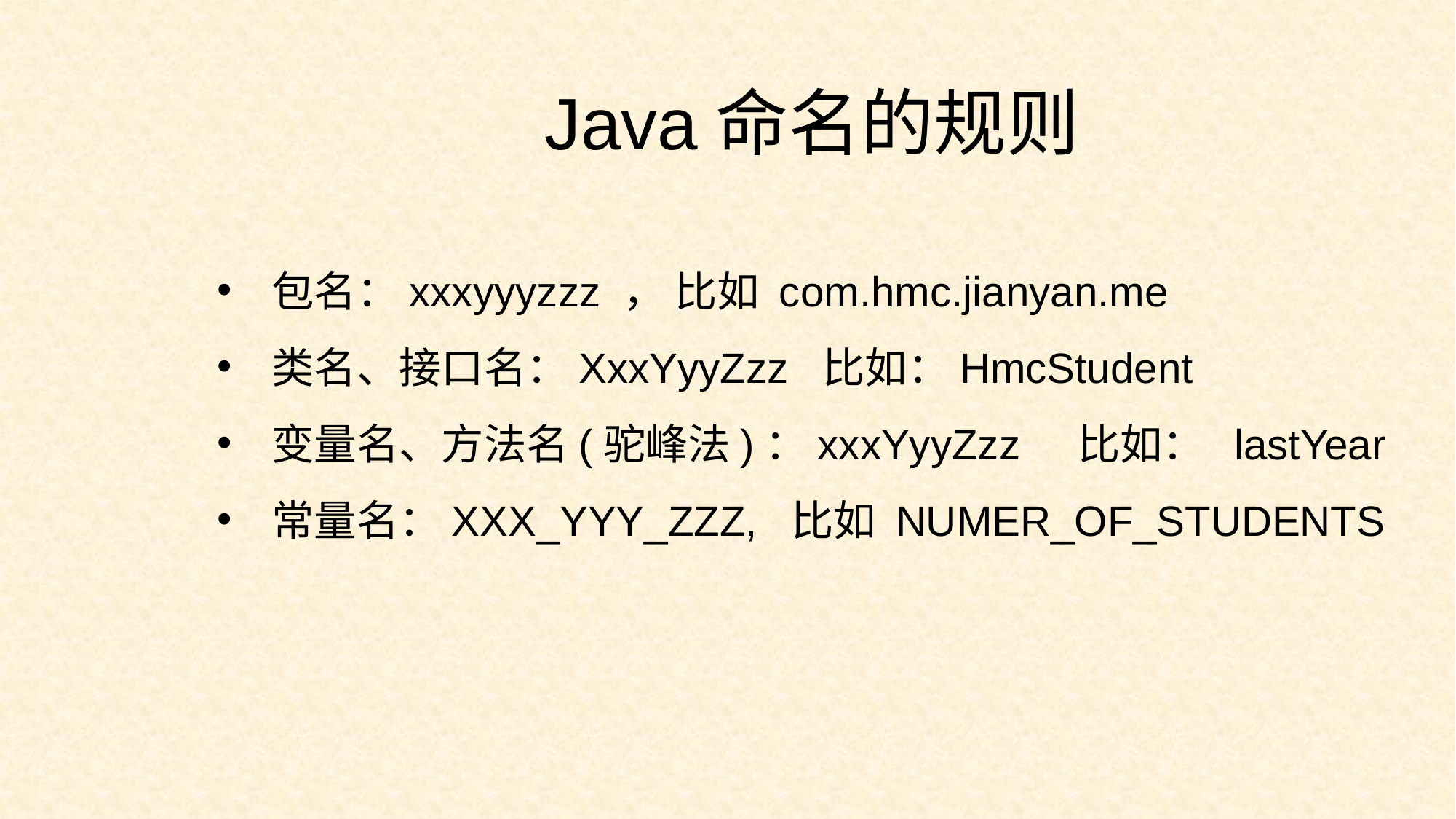

Java命名的规则
包名：xxxyyyzzz ， 比如 com.hmc.jianyan.me
类名、接口名：XxxYyyZzz  比如：HmcStudent
变量名、方法名(驼峰法)：xxxYyyZzz    比如：  lastYear
常量名：XXX_YYY_ZZZ,  比如 NUMER_OF_STUDENTS